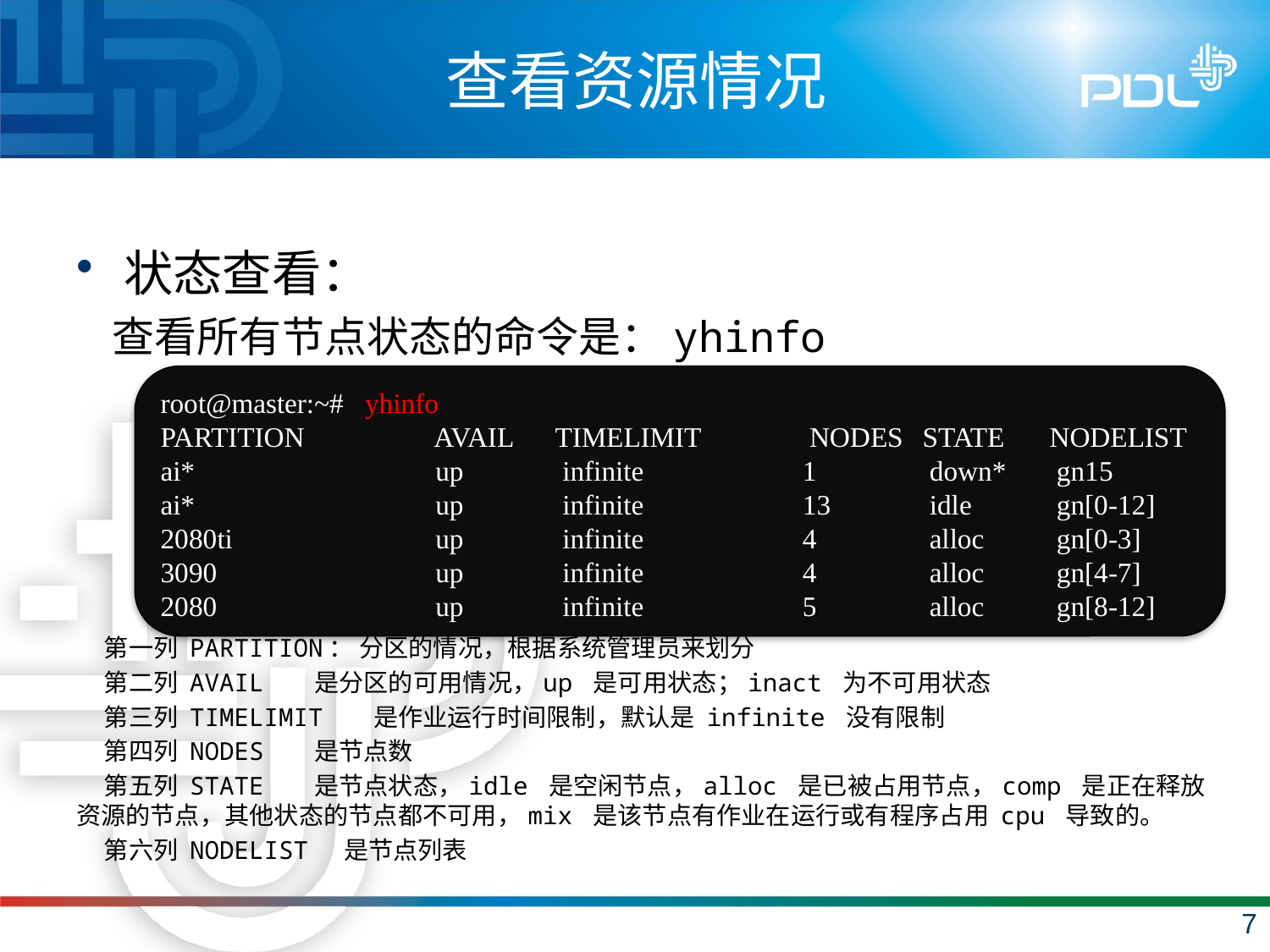

# 查看资源情况
状态查看：
    查看所有节点状态的命令是：yhinfo

    第一列 PARTITION： 分区的情况，根据系统管理员来划分
    第二列 AVAIL   是分区的可用情况，up 是可用状态；inact 为不可用状态
    第三列 TIMELIMIT   是作业运行时间限制，默认是 infinite 没有限制
    第四列 NODES   是节点数
    第五列 STATE   是节点状态，idle 是空闲节点，alloc 是已被占用节点，comp 是正在释放资源的节点，其他状态的节点都不可用，mix 是该节点有作业在运行或有程序占用 cpu 导致的。
    第六列 NODELIST  是节点列表
root@master:~#   yhinfo
PARTITION	   AVAIL	  TIMELIMIT	  NODES	STATE 	NODELIST
ai*	           	   up	   infinite	      	 1  	 down*	 gn15
ai*	         	   up	   infinite	   	 13  	 idle	 gn[0-12]
2080ti	          	   up	   infinite	     	 4  	 alloc	 gn[0-3]
3090	        	   up	   infinite	    	 4   	 alloc	 gn[4-7]
2080	        	   up	   infinite	     	 5  	 alloc	 gn[8-12]
7